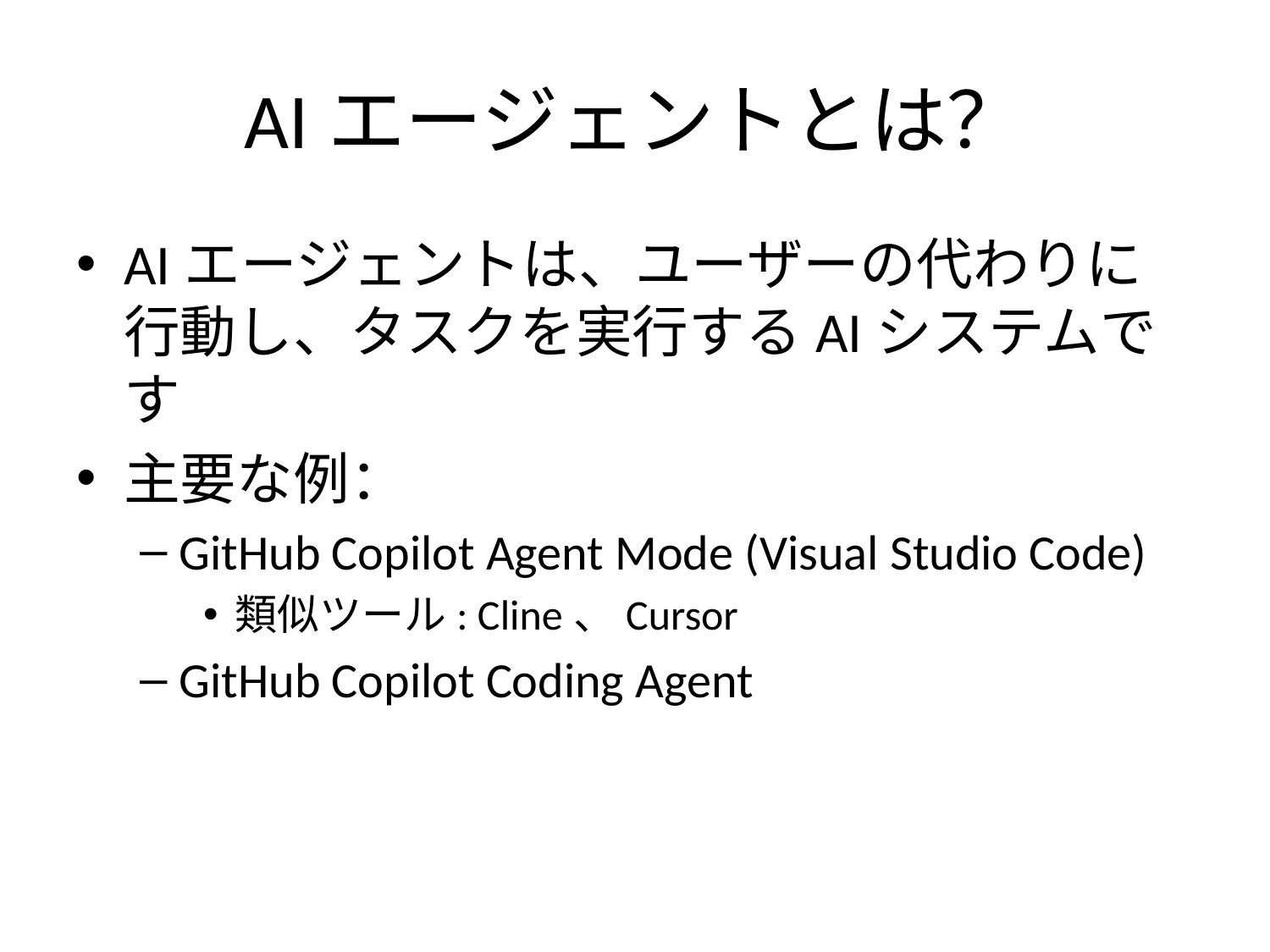

# AIエージェントとは？
AIエージェントは、ユーザーの代わりに行動し、タスクを実行するAIシステムです
主要な例：
GitHub Copilot Agent Mode (Visual Studio Code)
類似ツール: Cline、Cursor
GitHub Copilot Coding Agent